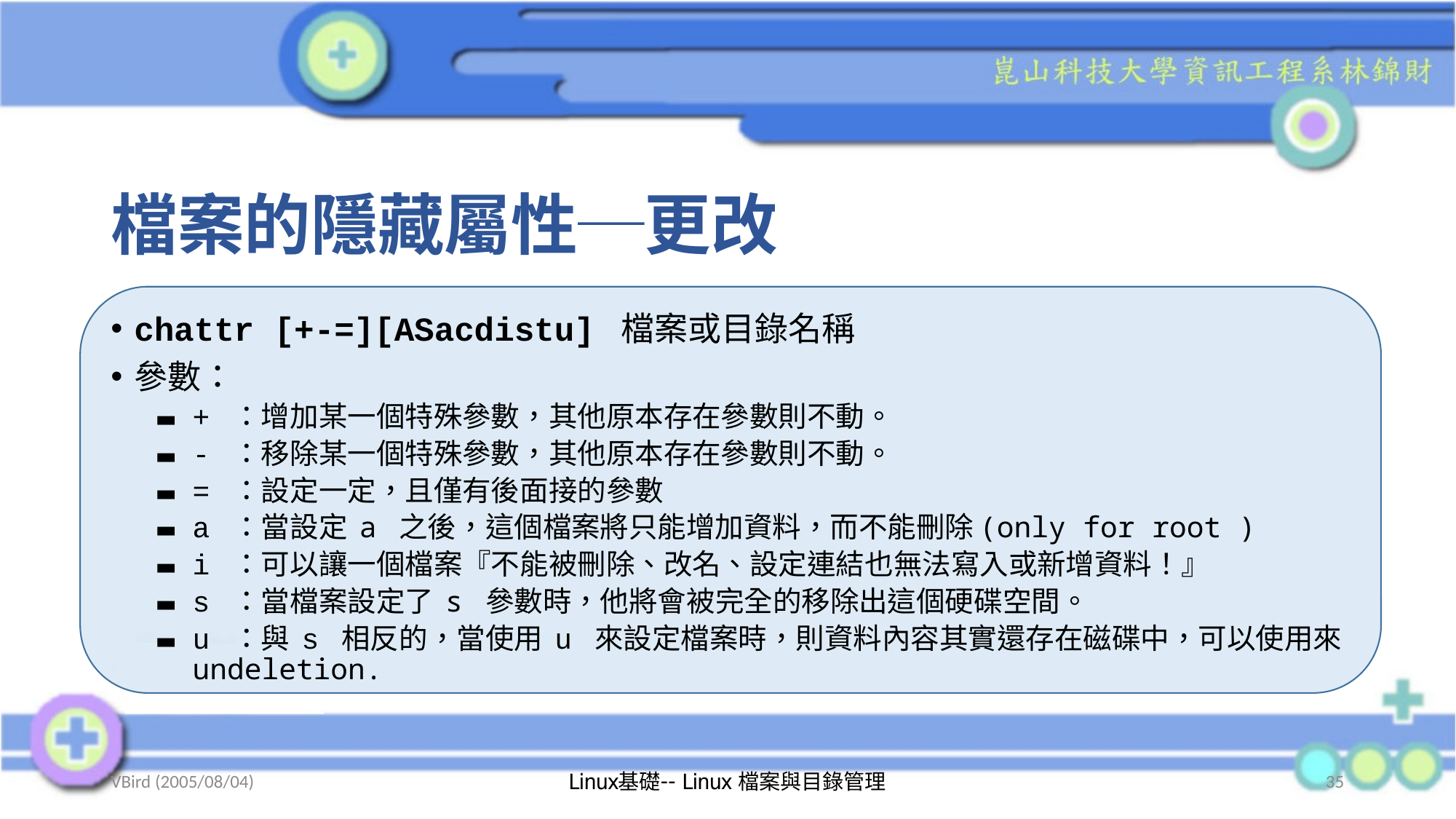

# 檔案的隱藏屬性─更改

chattr [+-=][ASacdistu] 檔案或目錄名稱
參數：
+ ：增加某一個特殊參數，其他原本存在參數則不動。
- ：移除某一個特殊參數，其他原本存在參數則不動。
= ：設定一定，且僅有後面接的參數
a ：當設定 a 之後，這個檔案將只能增加資料，而不能刪除(only for root )
i ：可以讓一個檔案『不能被刪除、改名、設定連結也無法寫入或新增資料！』
s ：當檔案設定了 s 參數時，他將會被完全的移除出這個硬碟空間。
u ：與 s 相反的，當使用 u 來設定檔案時，則資料內容其實還存在磁碟中，可以使用來 undeletion.
VBird (2005/08/04)
Linux基礎-- Linux 檔案與目錄管理
35